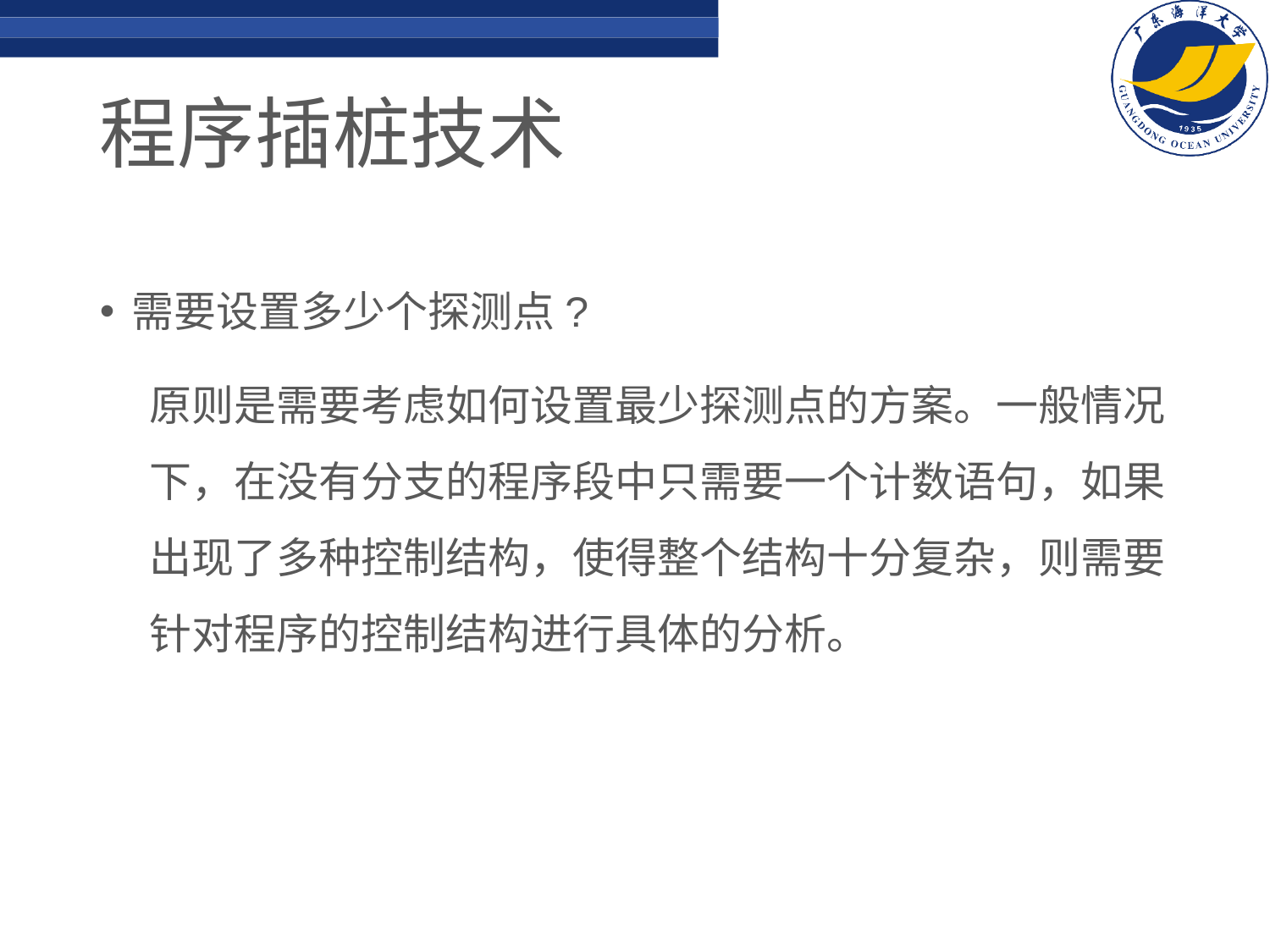

# 程序插桩技术
需要设置多少个探测点?
原则是需要考虑如何设置最少探测点的方案。一般情况下，在没有分支的程序段中只需要一个计数语句，如果出现了多种控制结构，使得整个结构十分复杂，则需要针对程序的控制结构进行具体的分析。